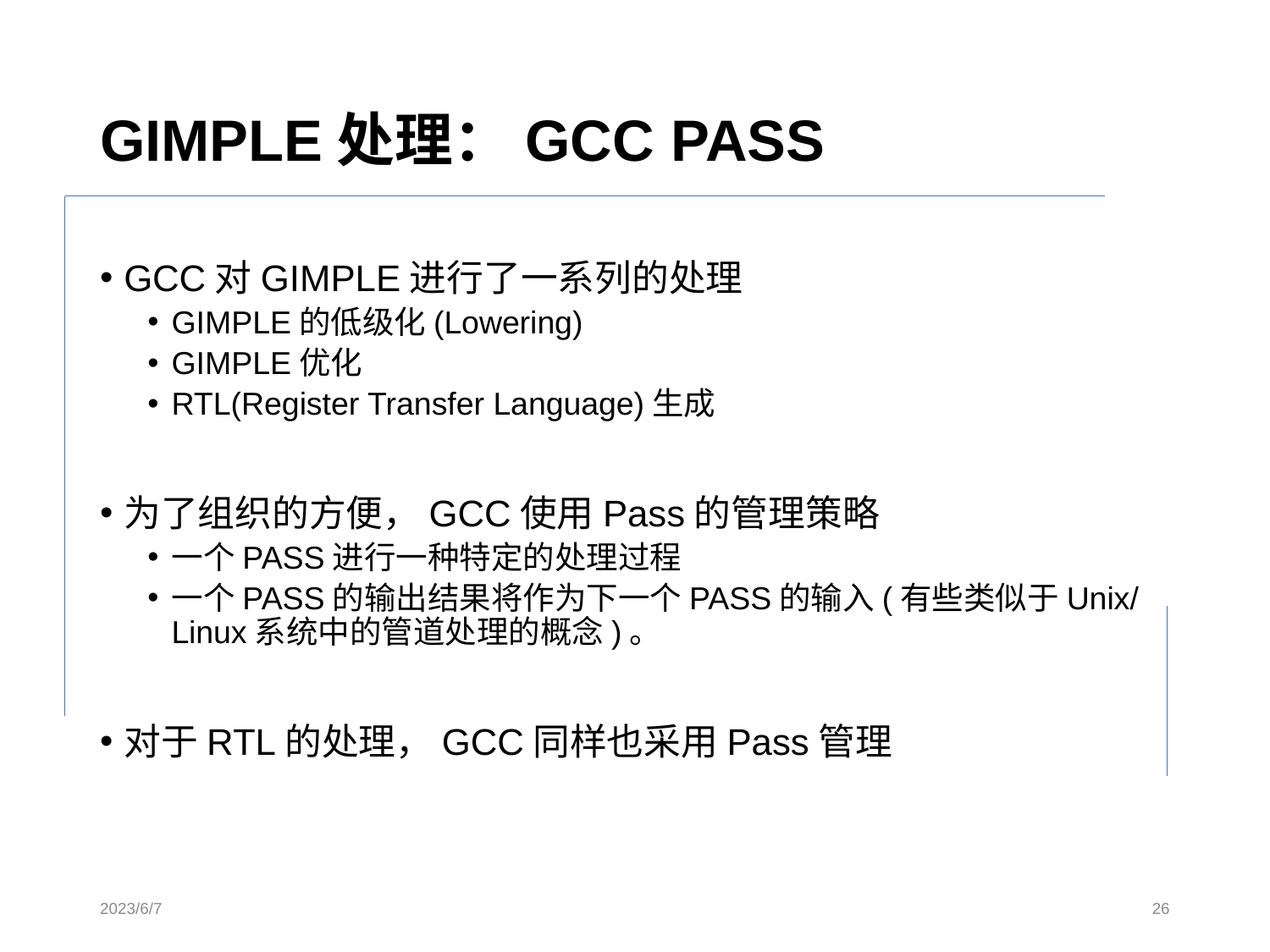

# GIMPLE处理：GCC PASS
GCC对GIMPLE进行了一系列的处理
GIMPLE的低级化(Lowering)
GIMPLE优化
RTL(Register Transfer Language)生成

为了组织的方便，GCC使用Pass的管理策略
一个PASS进行一种特定的处理过程
一个PASS的输出结果将作为下一个PASS的输入(有些类似于Unix/Linux系统中的管道处理的概念)。

对于RTL的处理，GCC同样也采用Pass管理
2023/6/7
26